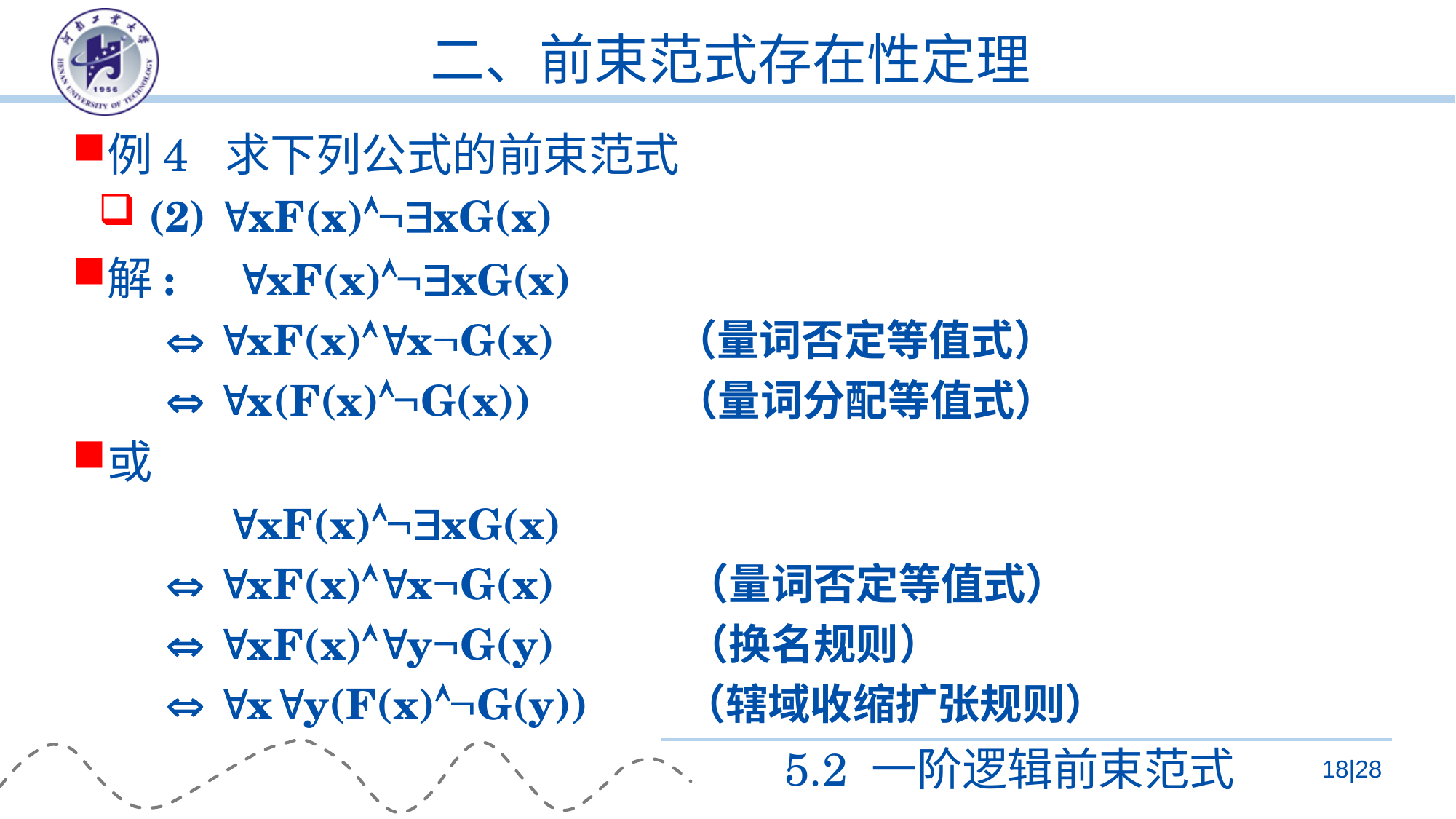

# 二、前束范式存在性定理
例4  求下列公式的前束范式
 (2) ∀xF(x)∧¬∃xG(x)
解:     ∀xF(x)∧¬∃xG(x)
  ⇔ ∀xF(x)∧∀x¬G(x)         （量词否定等值式）
  ⇔ ∀x(F(x)∧¬G(x))           （量词分配等值式）
或
       ∀xF(x)∧¬∃xG(x)
  ⇔ ∀xF(x)∧∀x¬G(x)          （量词否定等值式）
  ⇔ ∀xF(x)∧∀y¬G(y)          （换名规则）
  ⇔ ∀x∀y(F(x)∧¬G(y))       （辖域收缩扩张规则）
5.2 一阶逻辑前束范式
18|28